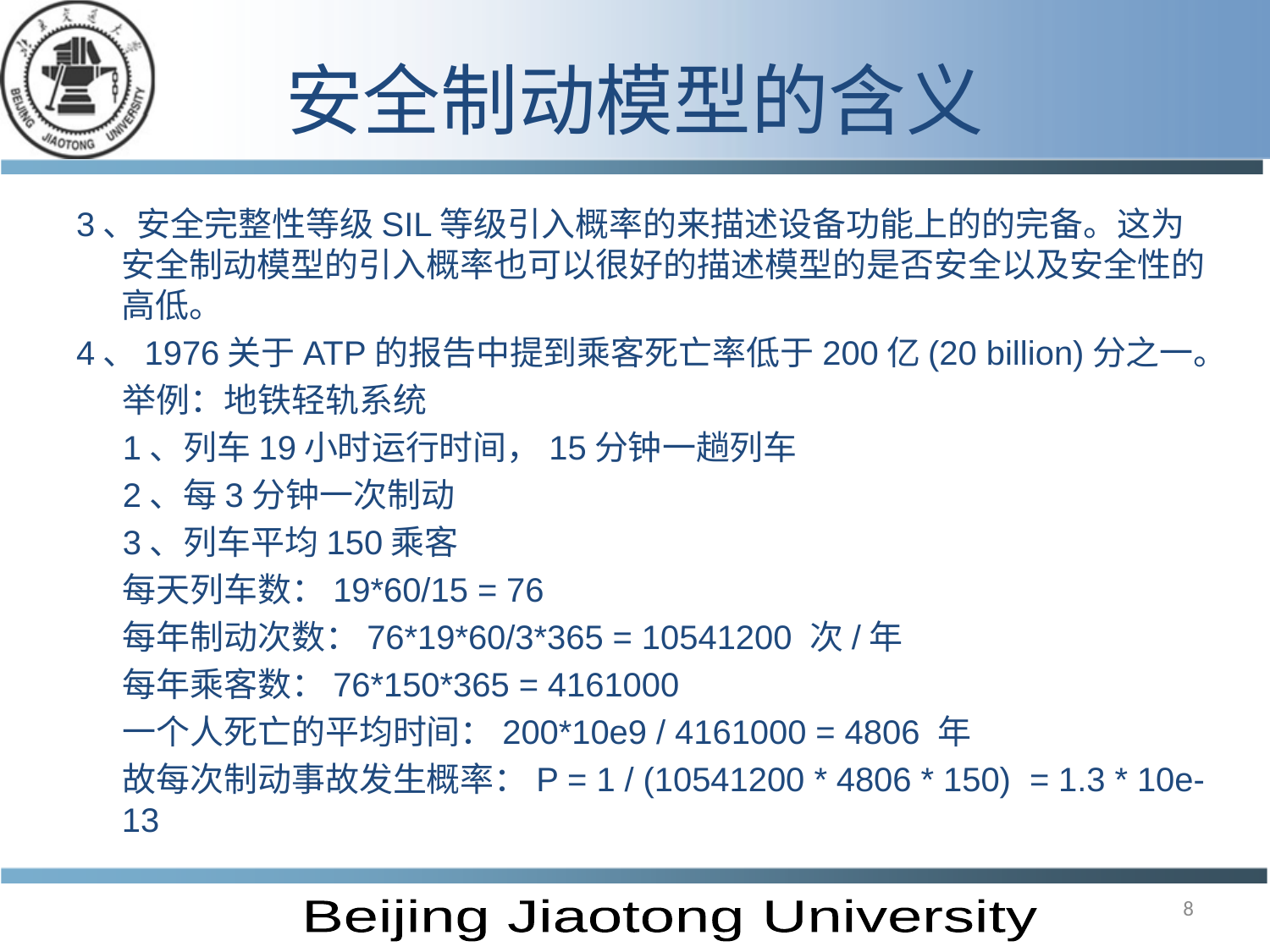

# 安全制动模型的含义
3、安全完整性等级SIL等级引入概率的来描述设备功能上的的完备。这为安全制动模型的引入概率也可以很好的描述模型的是否安全以及安全性的高低。
4、1976关于ATP的报告中提到乘客死亡率低于200亿(20 billion)分之一。
     举例：地铁轻轨系统
     1、列车19小时运行时间，15分钟一趟列车
     2、每3分钟一次制动
     3、列车平均150乘客
     每天列车数：19*60/15 = 76
     每年制动次数：76*19*60/3*365 = 10541200 次/年
     每年乘客数：76*150*365 = 4161000
     一个人死亡的平均时间：200*10e9 / 4161000 = 4806 年
     故每次制动事故发生概率：P = 1 / (10541200 * 4806 * 150)  = 1.3 * 10e-13
8